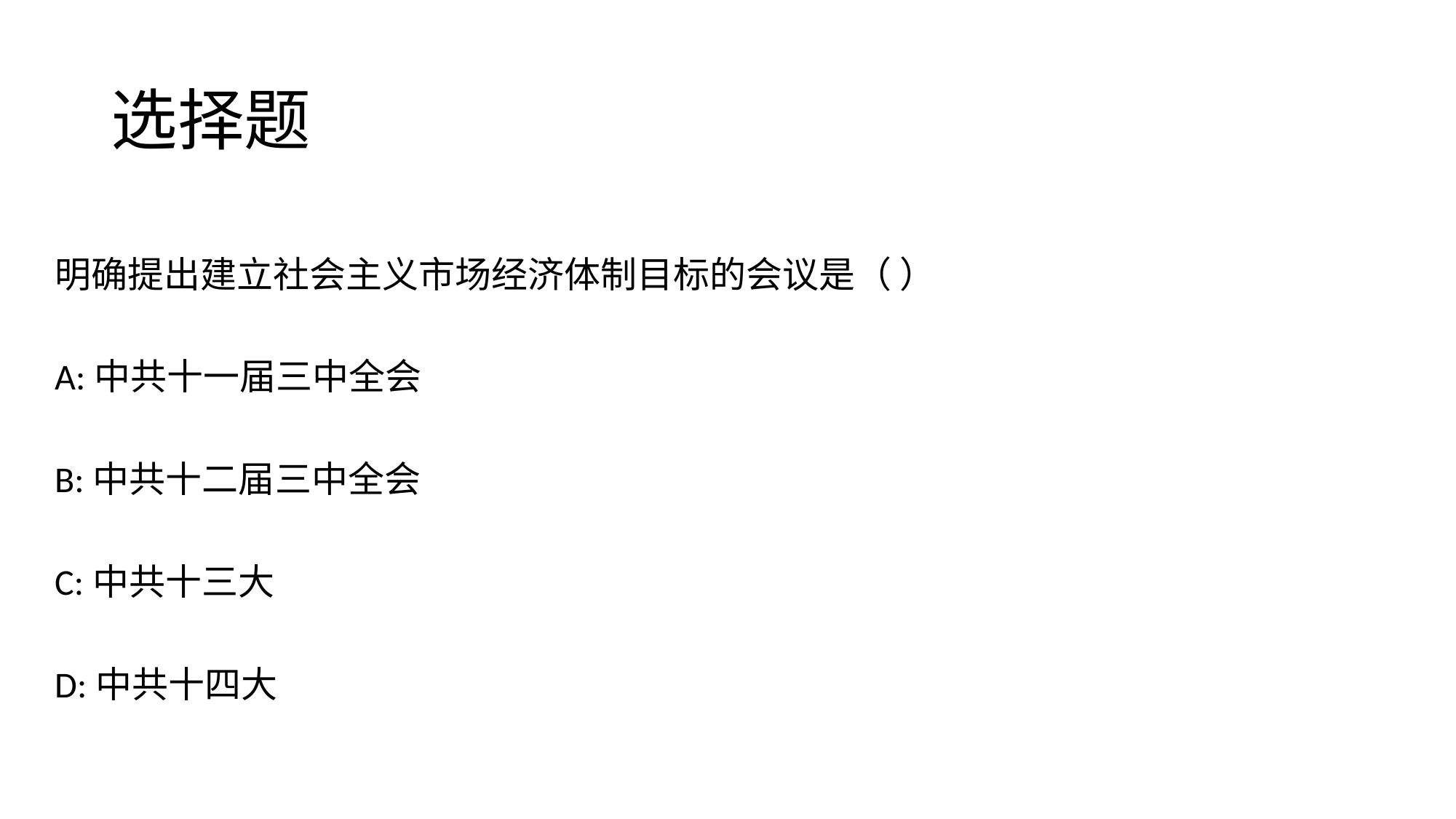

# 选择题
明确提出建立社会主义市场经济体制目标的会议是（ ）
A:中共十一届三中全会
B:中共十二届三中全会
C:中共十三大
D:中共十四大